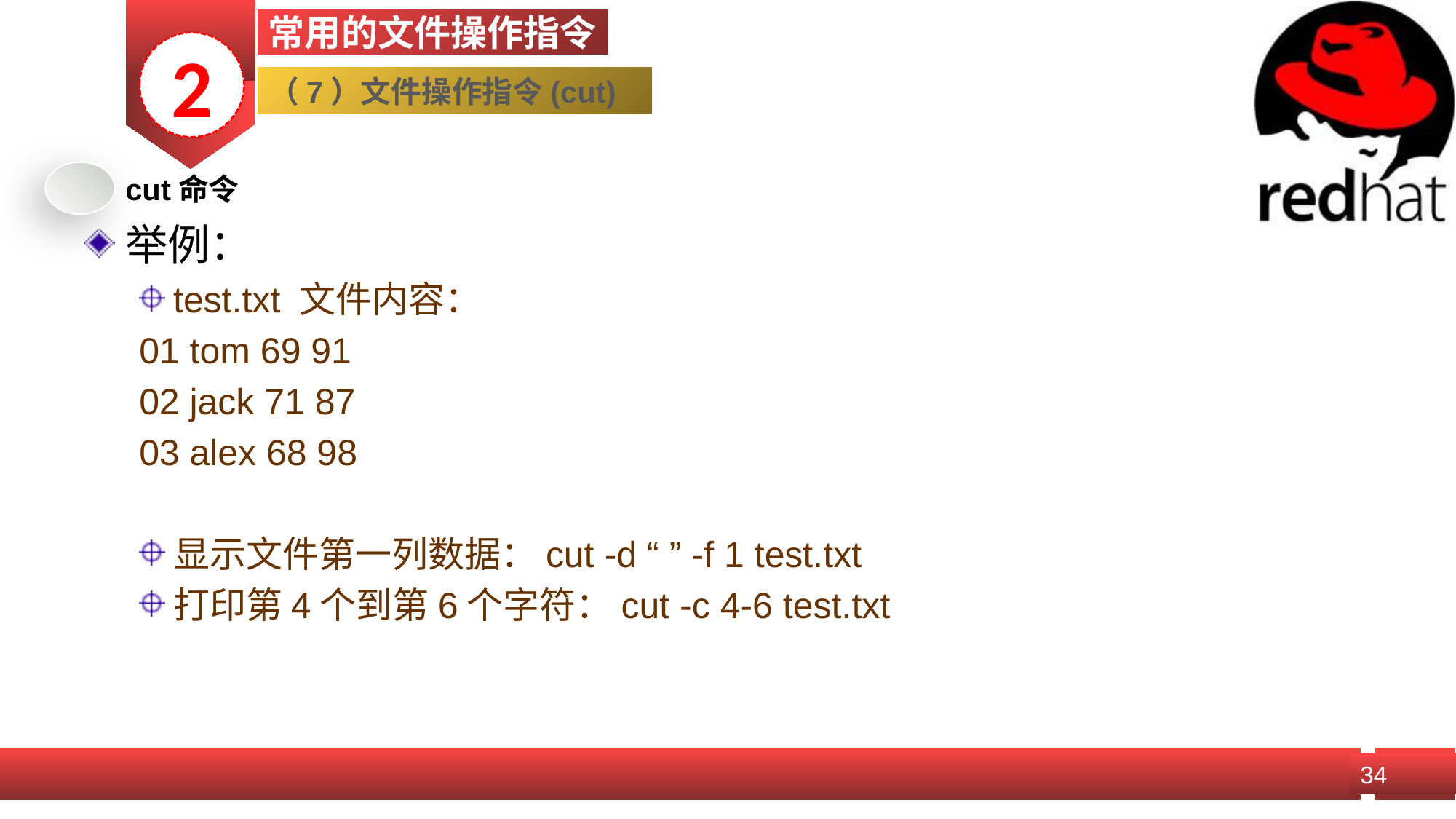

常用的文件操作指令
2
（7）文件操作指令(cut)

cut命令
举例：
test.txt 文件内容：
01 tom 69 91
02 jack 71 87
03 alex 68 98

显示文件第一列数据：cut -d “ ” -f 1 test.txt
打印第4个到第6个字符：cut -c 4-6 test.txt